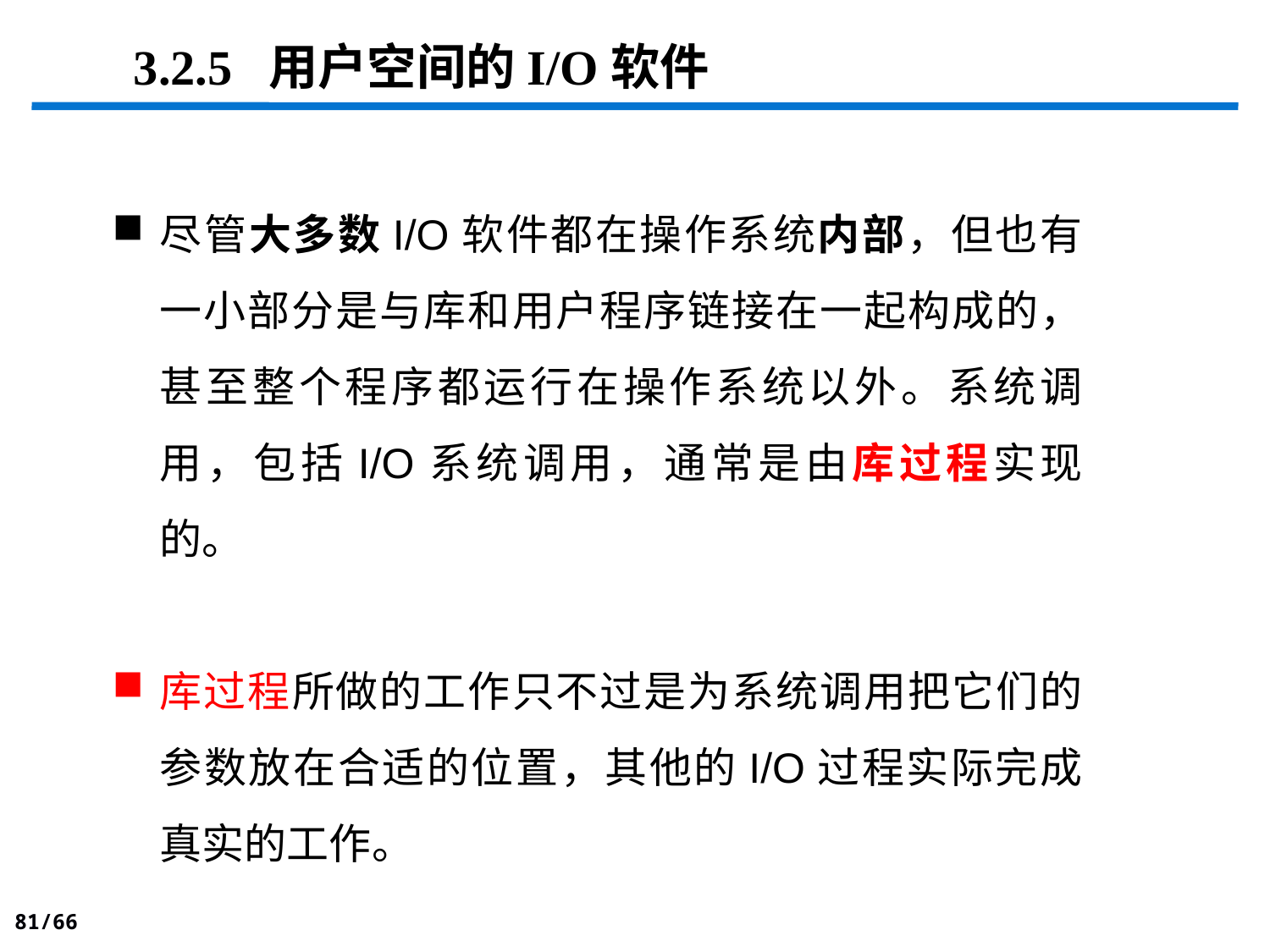

3.2.5  用户空间的I/O软件
尽管大多数I/O软件都在操作系统内部，但也有一小部分是与库和用户程序链接在一起构成的，甚至整个程序都运行在操作系统以外。系统调用，包括I/O系统调用，通常是由库过程实现的。

库过程所做的工作只不过是为系统调用把它们的参数放在合适的位置，其他的I/O过程实际完成真实的工作。